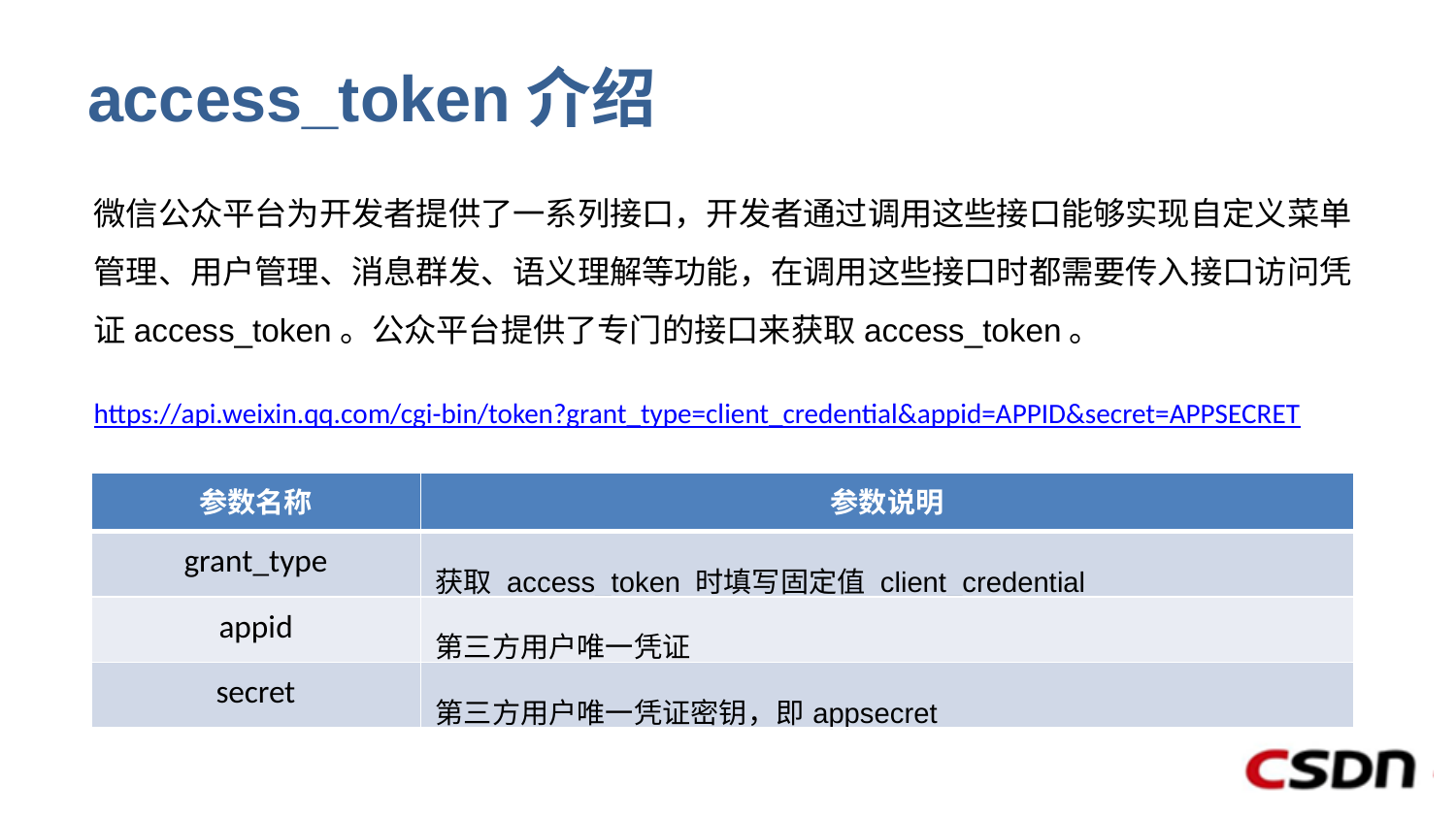

# access_token介绍
微信公众平台为开发者提供了一系列接口，开发者通过调用这些接口能够实现自定义菜单管理、用户管理、消息群发、语义理解等功能，在调用这些接口时都需要传入接口访问凭证access_token。公众平台提供了专门的接口来获取access_token。
https://api.weixin.qq.com/cgi-bin/token?grant_type=client_credential&appid=APPID&secret=APPSECRET
| 参数名称 | 参数说明 |
| --- | --- |
| grant\_type | 获取 access\_token 时填写固定值 client\_credential |
| appid | 第三方用户唯一凭证 |
| secret | 第三方用户唯一凭证密钥，即appsecret |